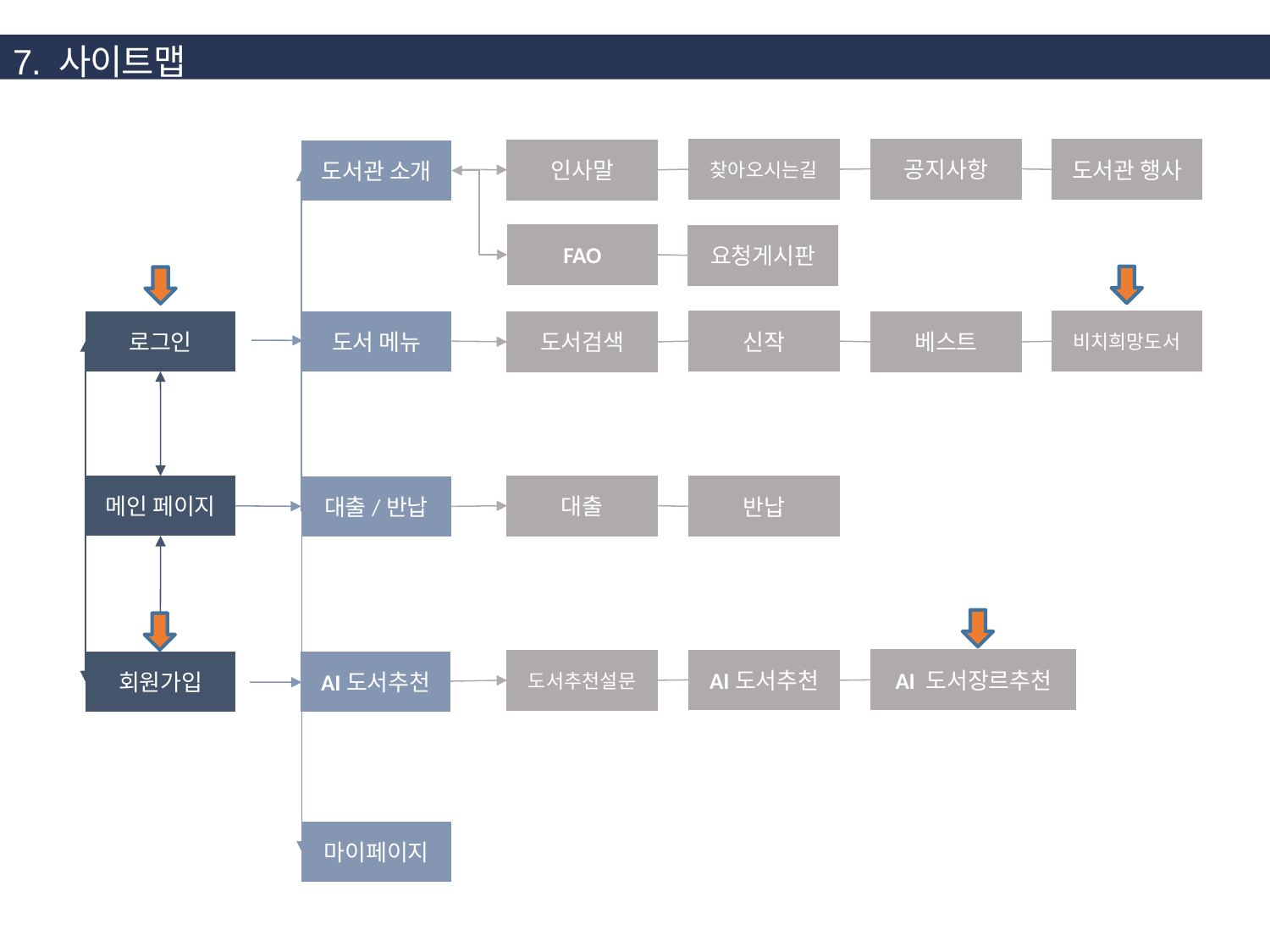

7. 사이트맵
공지사항
찾아오시는길
도서관 행사
인사말
도서관 소개
FAO
요청게시판

도서 메뉴
신작
로그인
비치희망도서
도서검색
베스트
대출
메인 페이지
대출/반납
반납

AI 도서장르추천
AI도서추천
도서추천설문
AI도서추천
회원가입
마이페이지